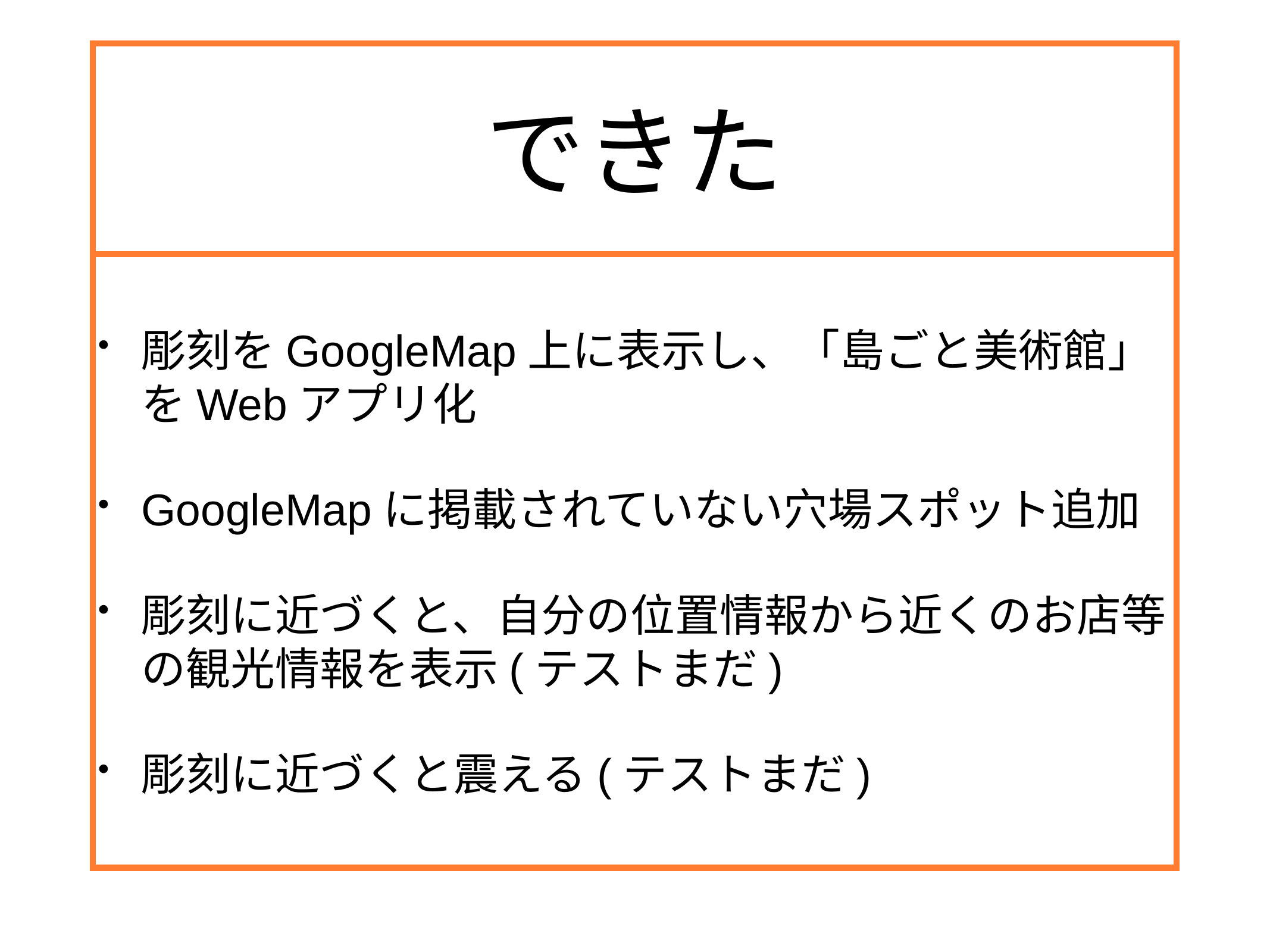

# できた
彫刻をGoogleMap上に表示し、「島ごと美術館」をWebアプリ化
GoogleMapに掲載されていない穴場スポット追加
彫刻に近づくと、自分の位置情報から近くのお店等の観光情報を表示(テストまだ)
彫刻に近づくと震える(テストまだ)